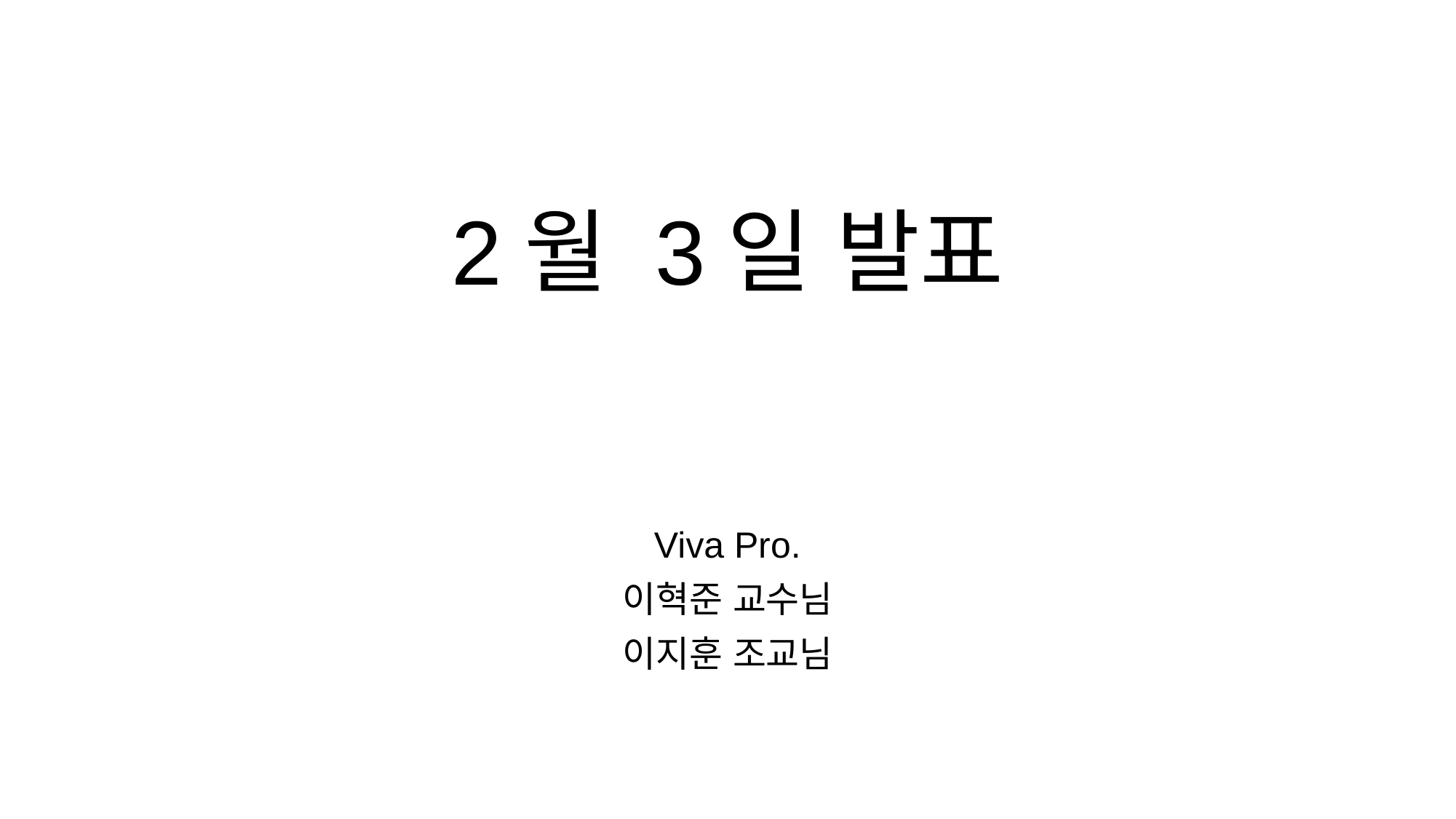

# 2월 3일 발표
Viva Pro.
이혁준 교수님
이지훈 조교님